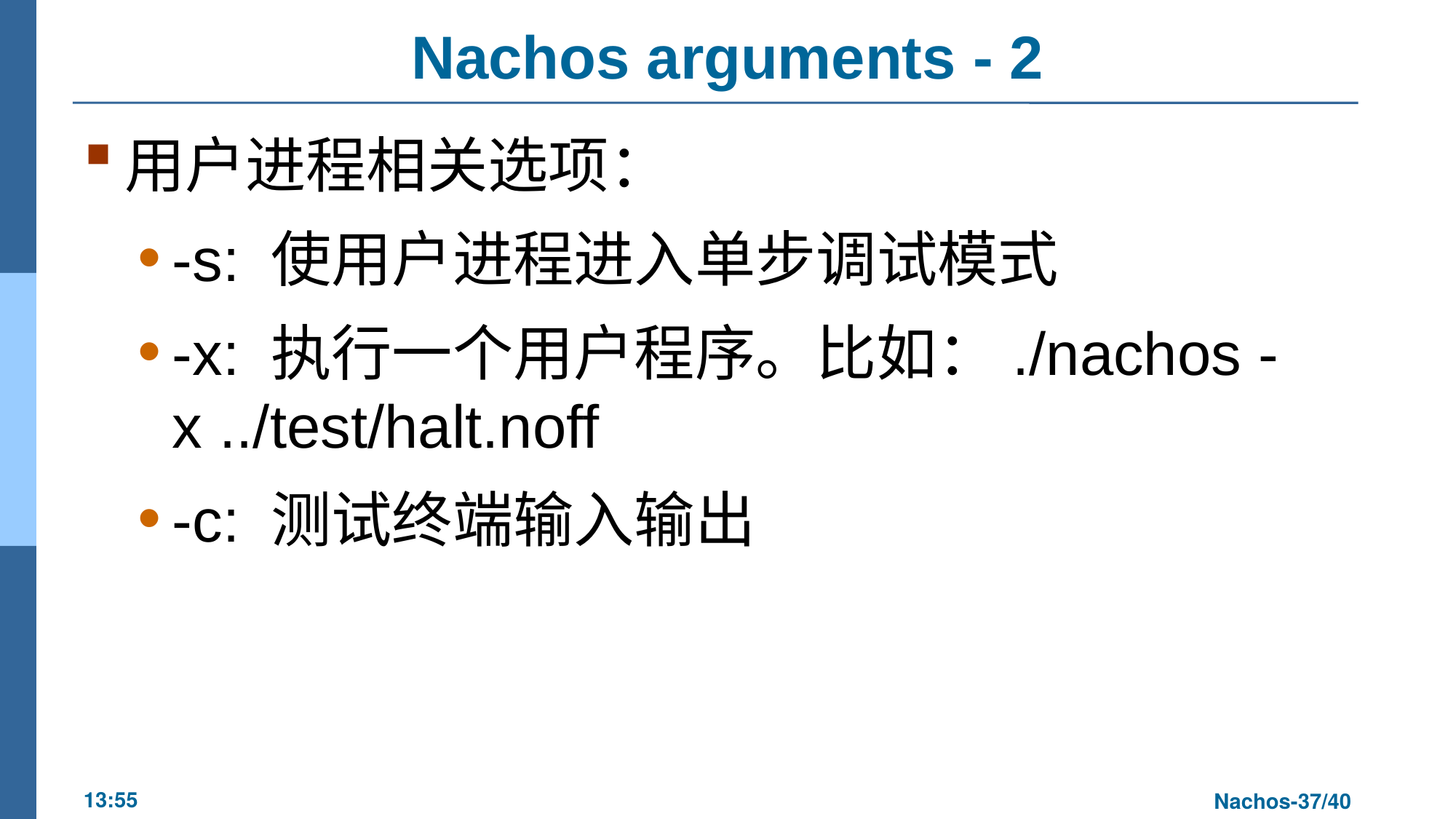

# Nachos arguments - 2
用户进程相关选项：
-s: 使用户进程进入单步调试模式
-x: 执行一个用户程序。比如：./nachos -x ../test/halt.noff
-c: 测试终端输入输出